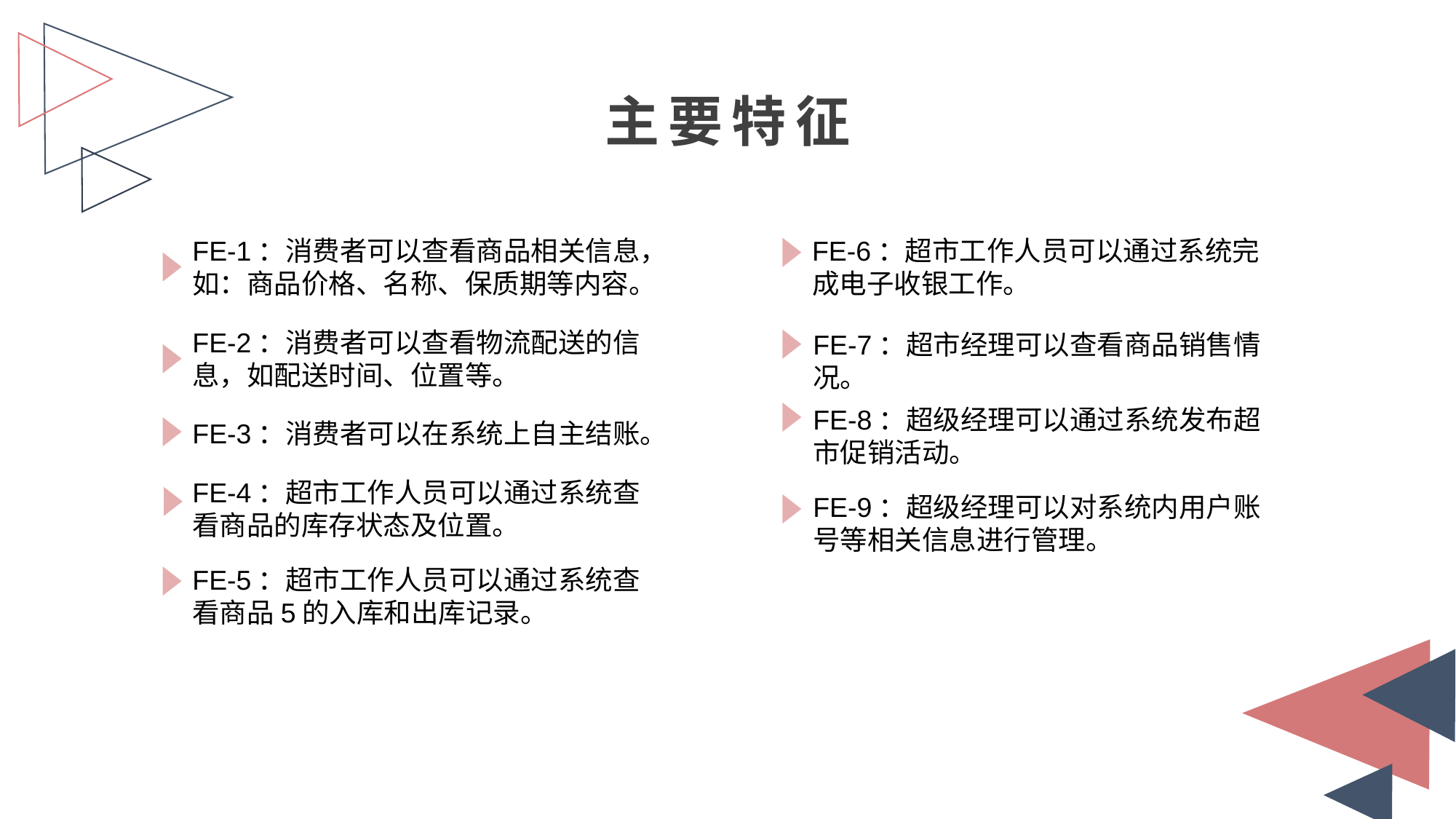

主要特征
FE-1：消费者可以查看商品相关信息，如：商品价格、名称、保质期等内容。
FE-6：超市工作人员可以通过系统完成电子收银工作。

FE-2：消费者可以查看物流配送的信息，如配送时间、位置等。
FE-7：超市经理可以查看商品销售情况。

FE-8：超级经理可以通过系统发布超市促销活动。

FE-3：消费者可以在系统上自主结账。

FE-4：超市工作人员可以通过系统查看商品的库存状态及位置。
FE-9：超级经理可以对系统内用户账号等相关信息进行管理。

FE-5：超市工作人员可以通过系统查看商品5的入库和出库记录。